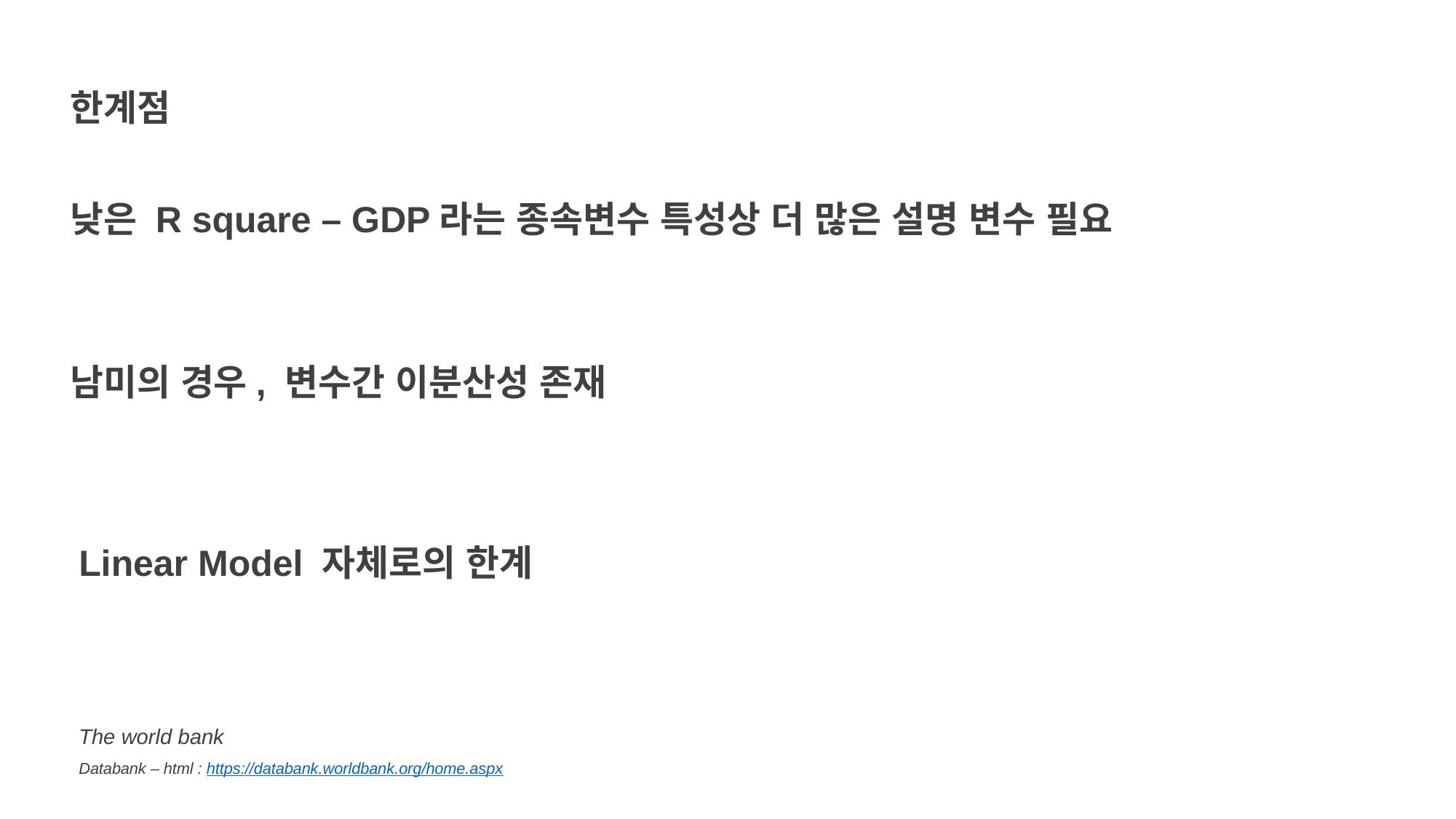

한계점
낮은 R square – GDP라는 종속변수 특성상 더 많은 설명 변수 필요
남미의 경우, 변수간 이분산성 존재

Linear Model 자체로의 한계
The world bank
Databank – html : https://databank.worldbank.org/home.aspx